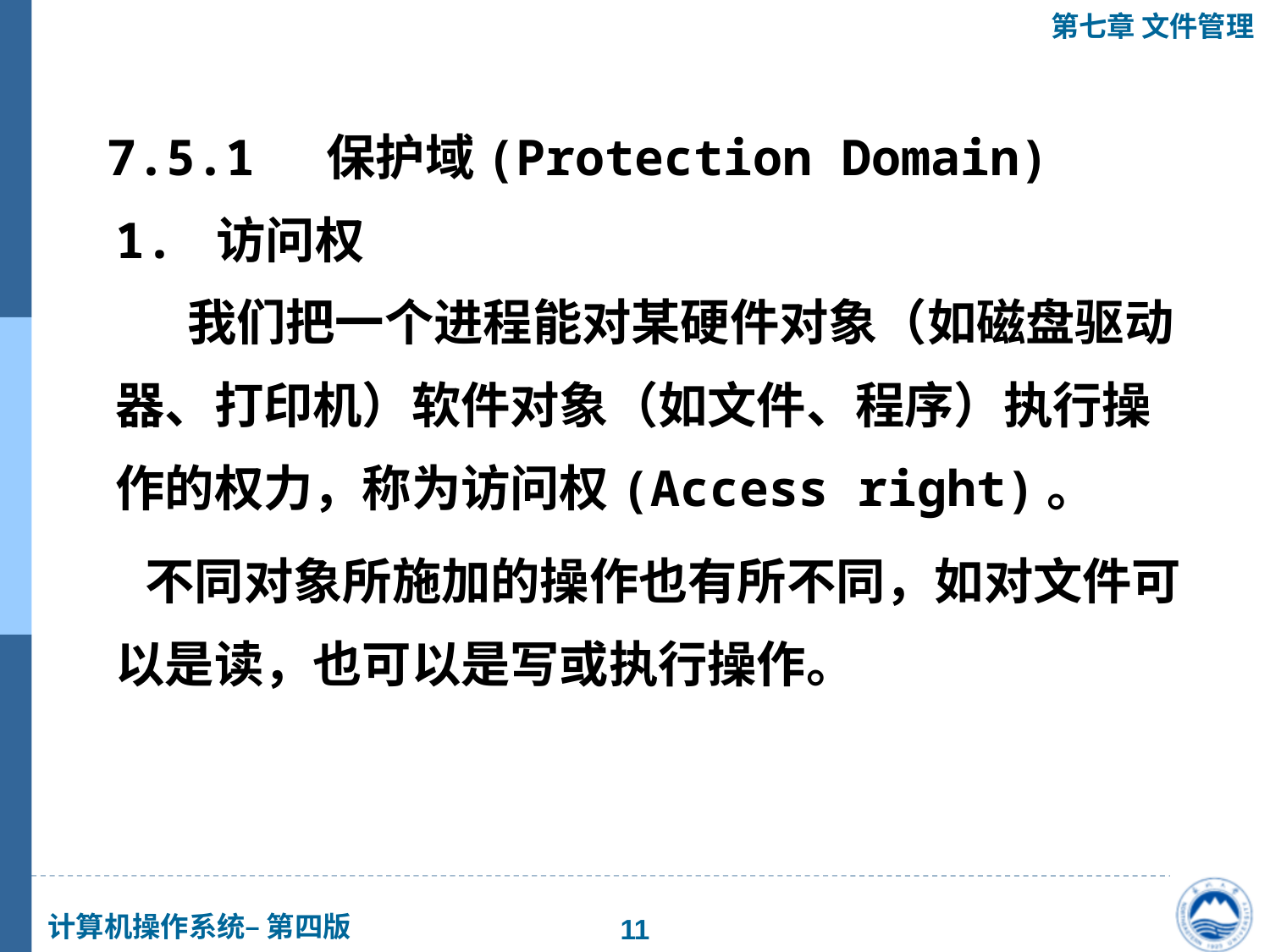

7.5.1  保护域(Protection Domain)
1. 访问权
　  我们把一个进程能对某硬件对象（如磁盘驱动器、打印机）软件对象（如文件、程序）执行操作的权力，称为访问权(Access right)。
     不同对象所施加的操作也有所不同，如对文件可以是读，也可以是写或执行操作。